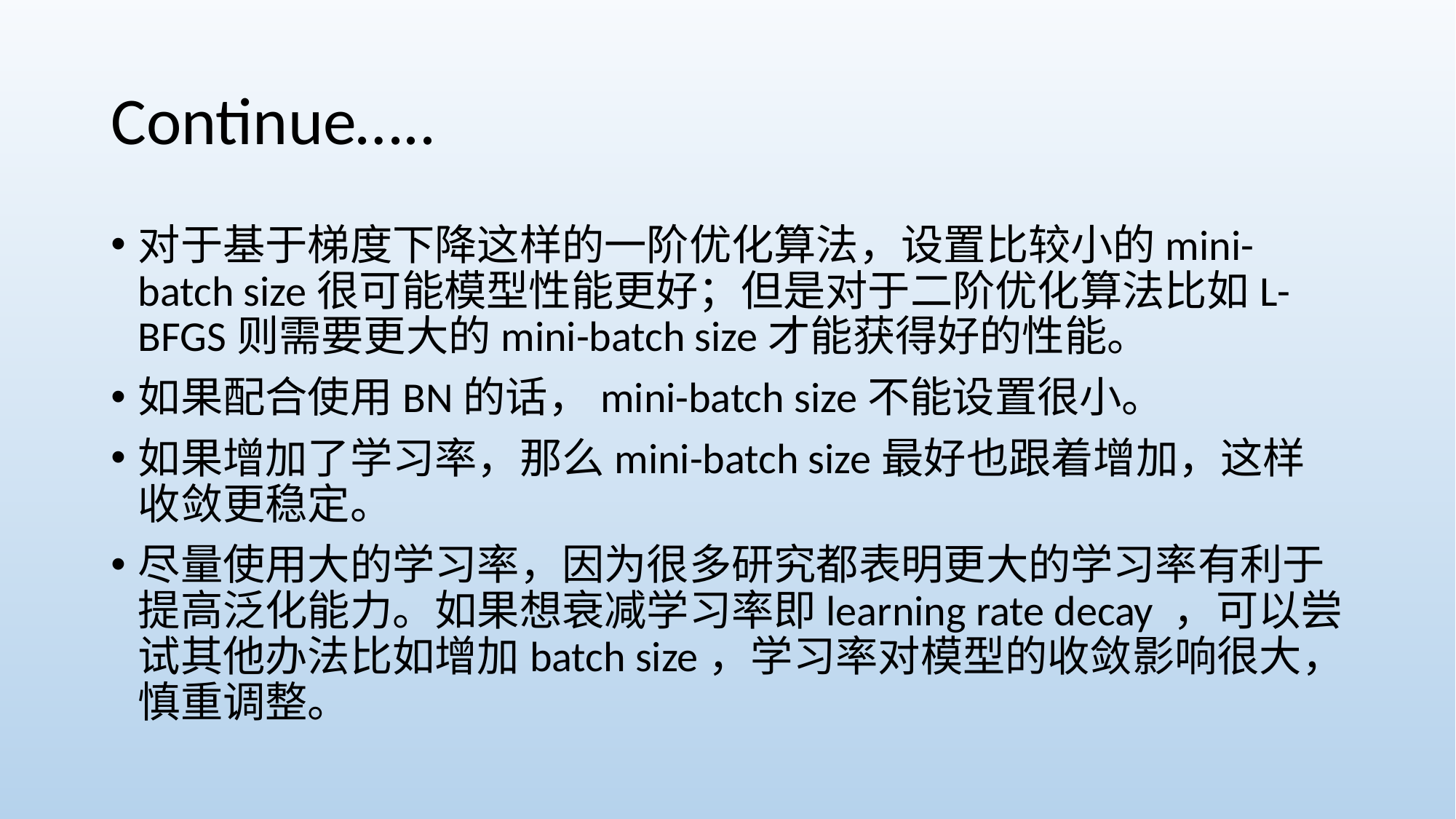

# Continue…..
对于基于梯度下降这样的一阶优化算法，设置比较小的mini-batch size很可能模型性能更好；但是对于二阶优化算法比如L-BFGS则需要更大的mini-batch size才能获得好的性能。
如果配合使用BN的话，mini-batch size不能设置很小。
如果增加了学习率，那么mini-batch size最好也跟着增加，这样收敛更稳定。
尽量使用大的学习率，因为很多研究都表明更大的学习率有利于提高泛化能力。如果想衰减学习率即learning rate decay ，可以尝试其他办法比如增加batch size，学习率对模型的收敛影响很大，慎重调整。